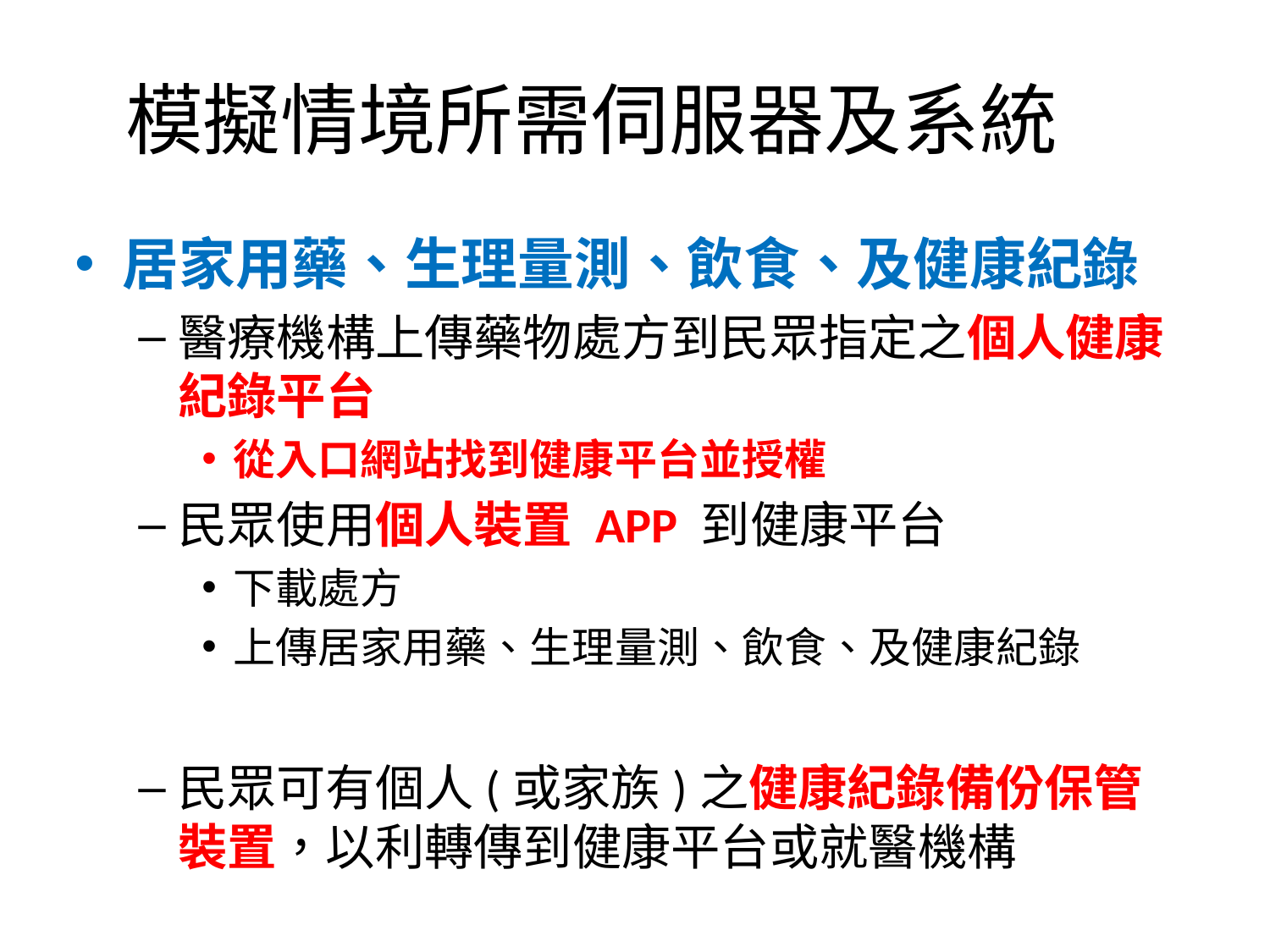

# 模擬情境所需伺服器及系統
居家用藥、生理量測、飲食、及健康紀錄
醫療機構上傳藥物處方到民眾指定之個人健康紀錄平台
從入口網站找到健康平台並授權
民眾使用個人裝置 APP 到健康平台
下載處方
上傳居家用藥、生理量測、飲食、及健康紀錄

民眾可有個人(或家族)之健康紀錄備份保管裝置，以利轉傳到健康平台或就醫機構